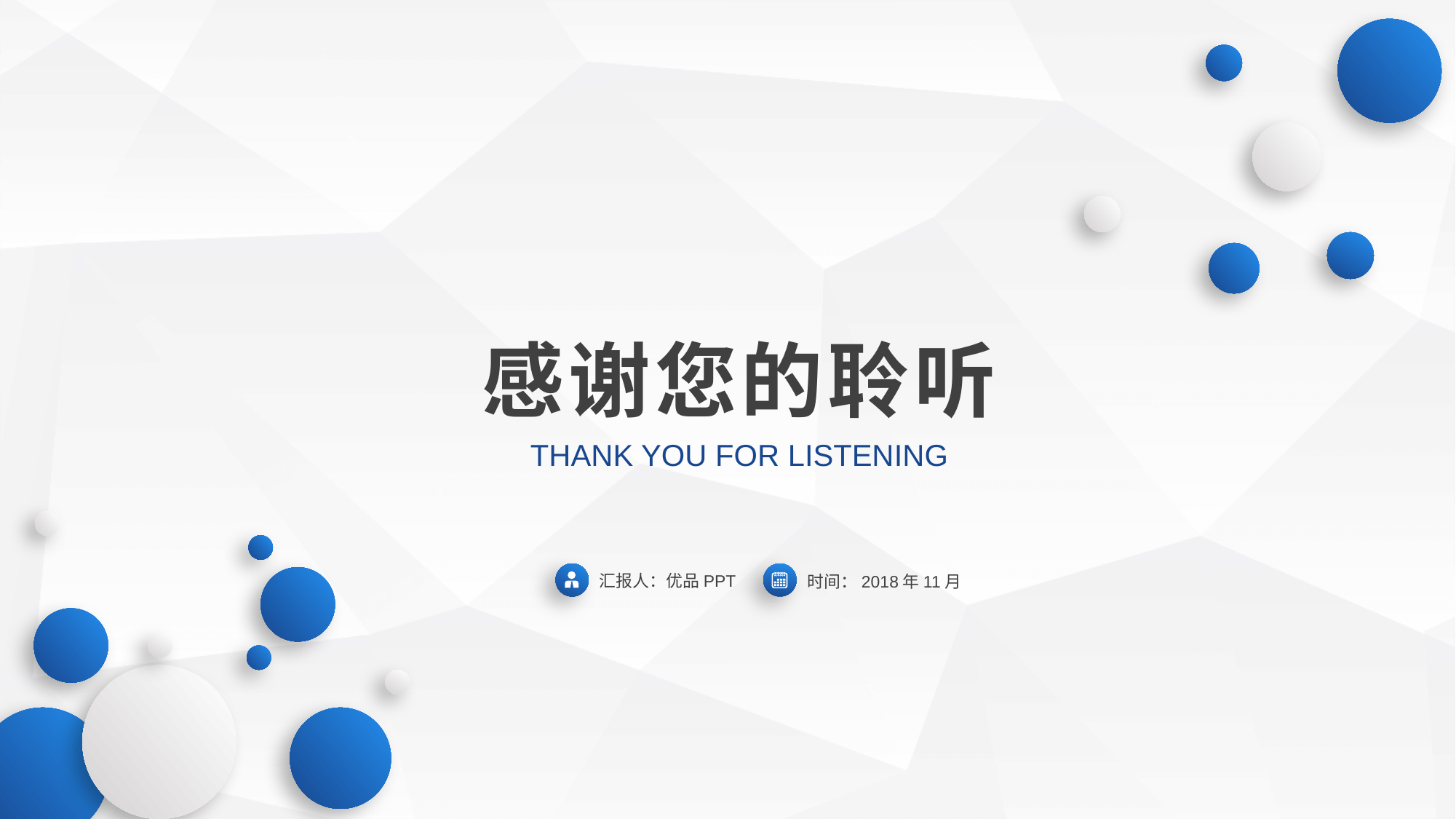

感谢您的聆听
THANK YOU FOR LISTENING

汇报人：优品PPT

时间：2018年11月